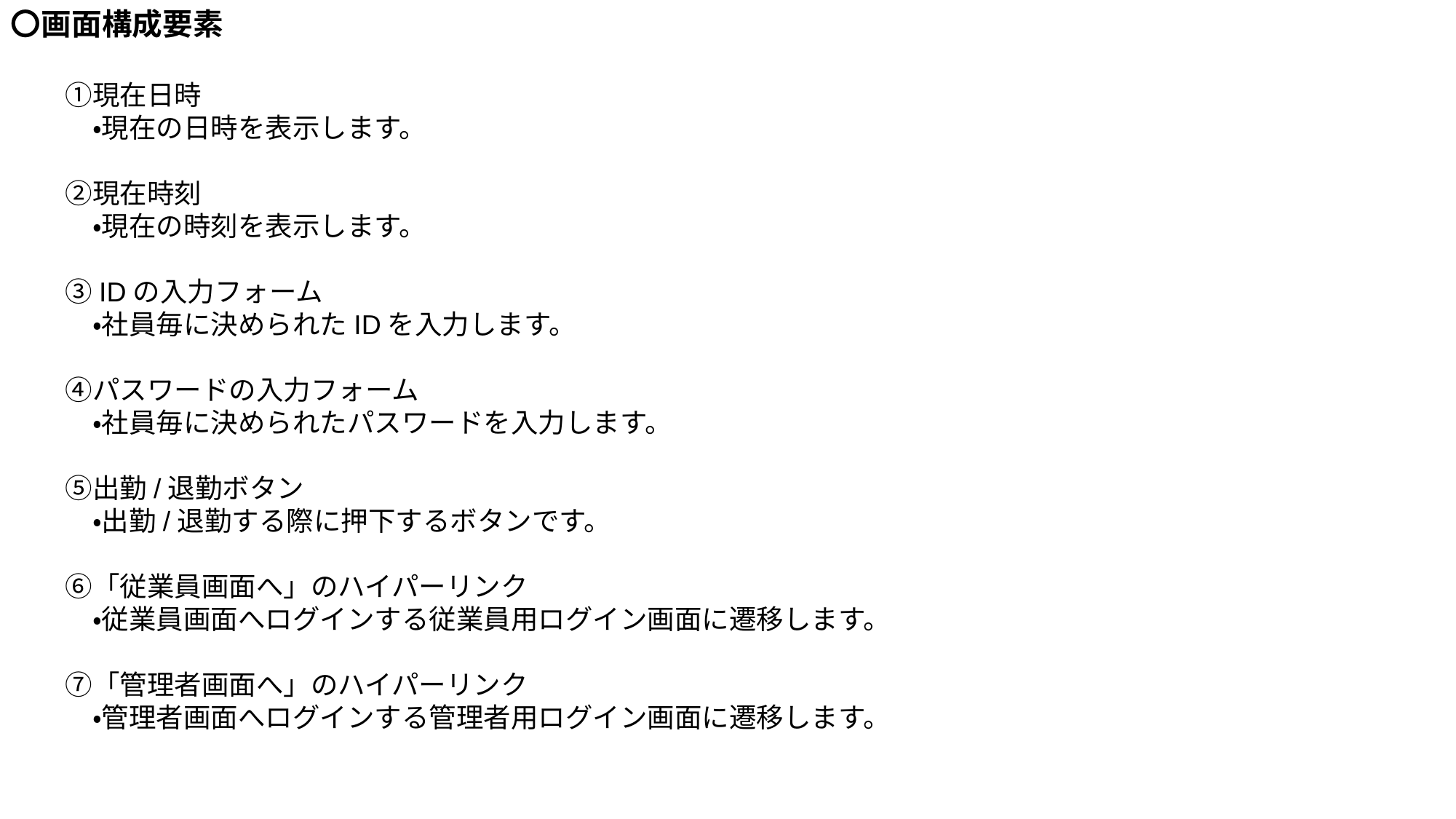

〇画面構成要素

　　①現在日時
　　　・現在の日時を表示します。

　　②現在時刻
　　　・現在の時刻を表示します。

　　③IDの入力フォーム
　　　・社員毎に決められたIDを入力します。

　　④パスワードの入力フォーム
　　　・社員毎に決められたパスワードを入力します。

　　⑤出勤/退勤ボタン
　　　・出勤/退勤する際に押下するボタンです。

　　⑥「従業員画面へ」のハイパーリンク
　　　・従業員画面へログインする従業員用ログイン画面に遷移します。

　　⑦「管理者画面へ」のハイパーリンク
　　　・管理者画面へログインする管理者用ログイン画面に遷移します。